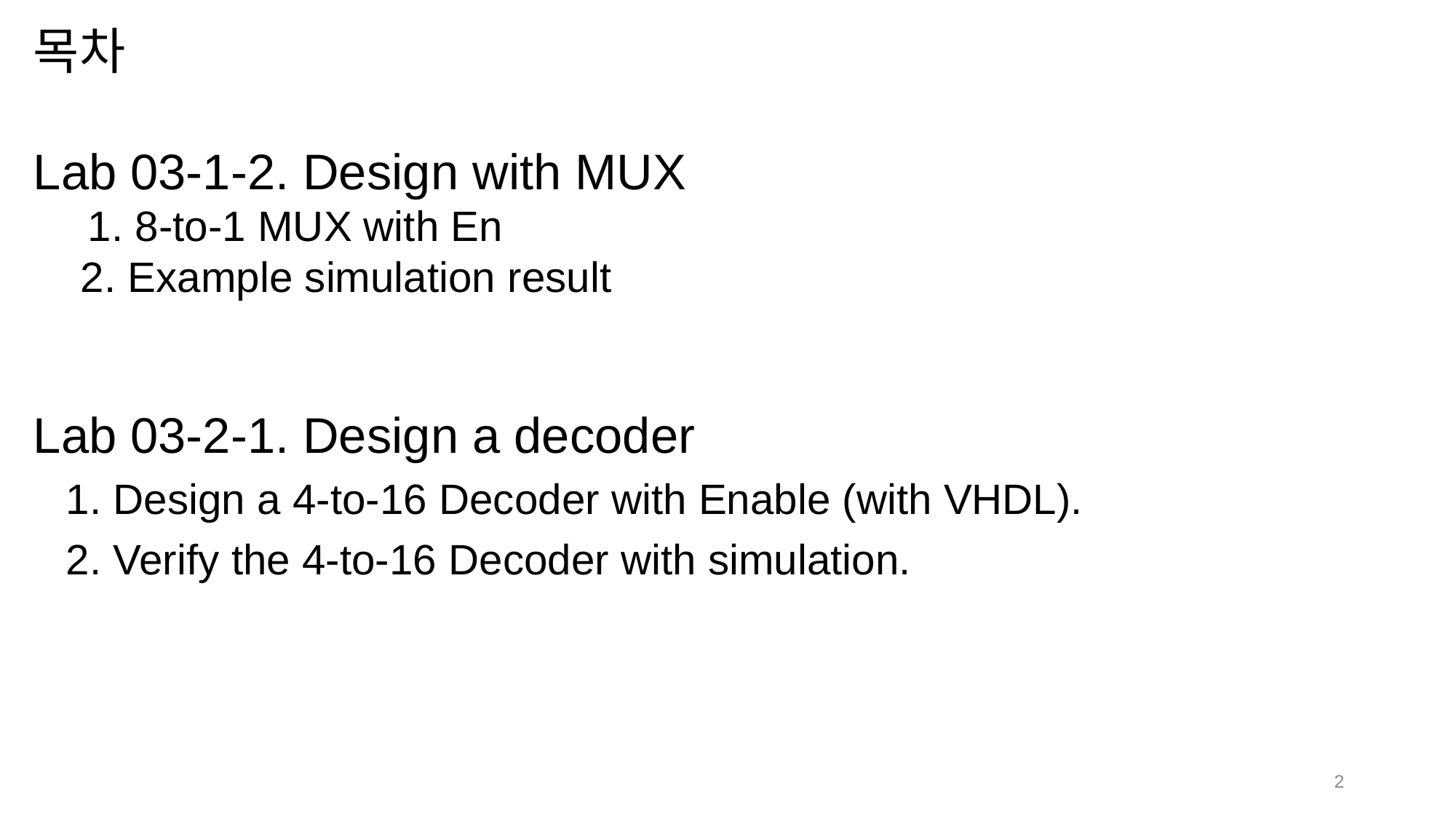

목차

Lab 03-1-2. Design with MUX
1. 8-to-1 MUX with En
    2. Example simulation result

Lab 03-2-1. Design a decoder
1. Design a 4-to-16 Decoder with Enable (with VHDL).
2. Verify the 4-to-16 Decoder with simulation.

2